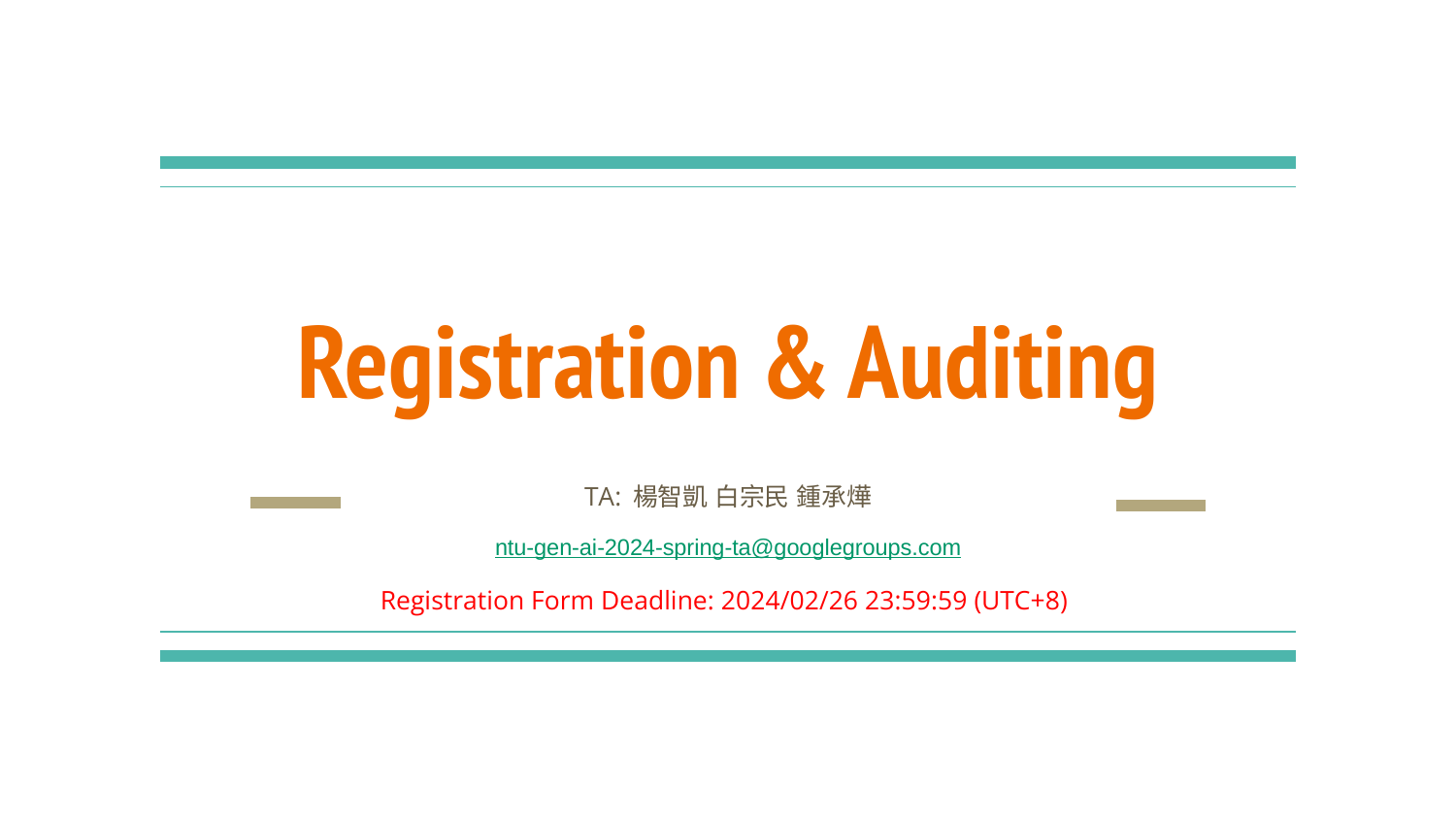

# Registration & Auditing
TA: 楊智凱 白宗民 鍾承燁
ntu-gen-ai-2024-spring-ta@googlegroups.com

Registration Form Deadline: 2024/02/26 23:59:59 (UTC+8)